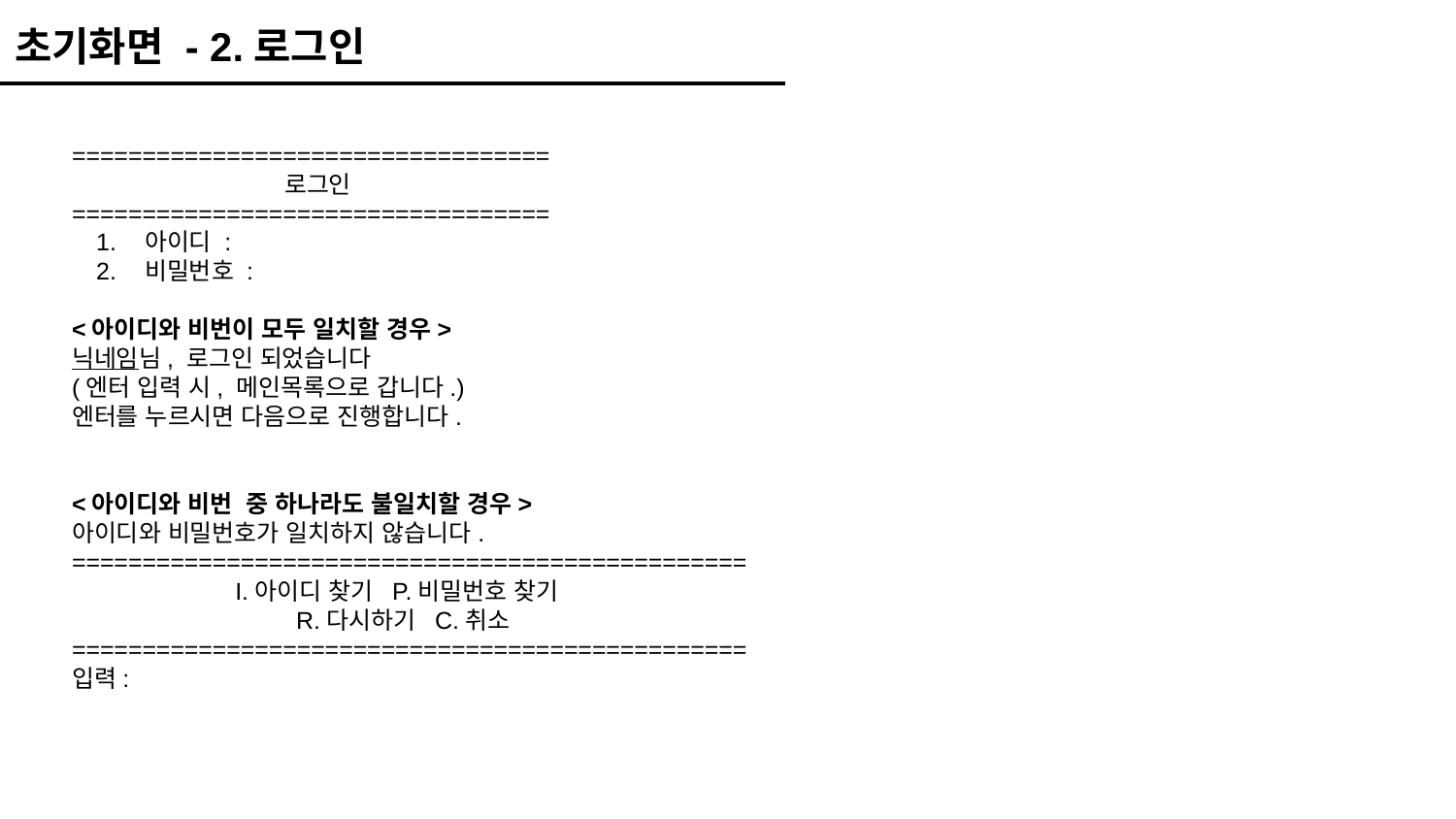

초기화면 - 2.로그인
==================================
  	         로그인
==================================
아이디 :
비밀번호 :

<아이디와 비번이 모두 일치할 경우>
닉네임님, 로그인 되었습니다
(엔터 입력 시, 메인목록으로 갑니다.)
엔터를 누르시면 다음으로 진행합니다.

<아이디와 비번  중 하나라도 불일치할 경우>
아이디와 비밀번호가 일치하지 않습니다.
================================================
                        I.아이디 찾기  P.비밀번호 찾기
                                 R.다시하기  C.취소
================================================
입력: